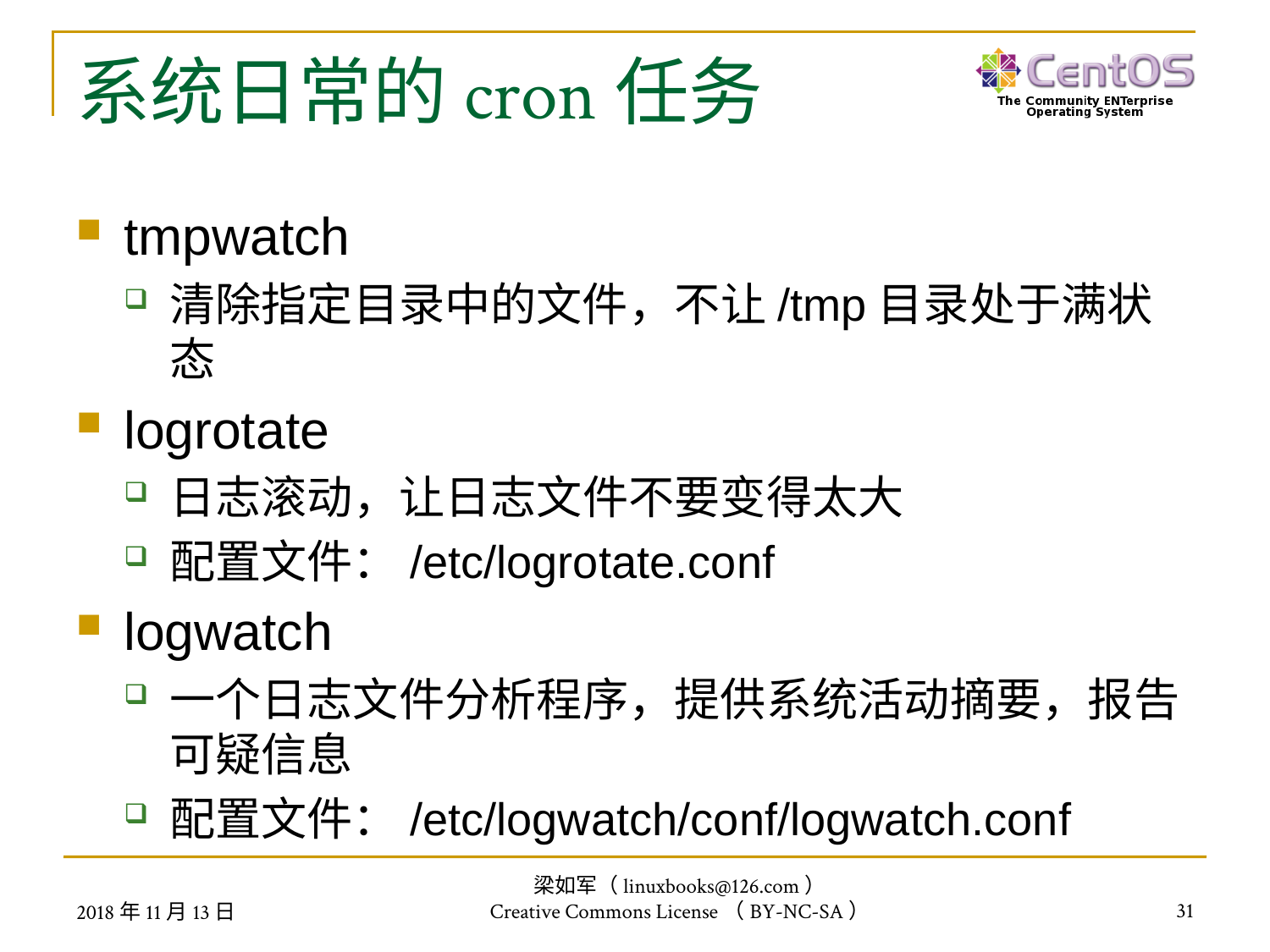

# 系统日常的cron任务
tmpwatch
清除指定目录中的文件，不让/tmp目录处于满状态
logrotate
日志滚动，让日志文件不要变得太大
配置文件：/etc/logrotate.conf
logwatch
一个日志文件分析程序，提供系统活动摘要，报告可疑信息
配置文件：/etc/logwatch/conf/logwatch.conf
梁如军（linuxbooks@126.com）
Creative Commons License（BY-NC-SA）
2018年11月13日
31